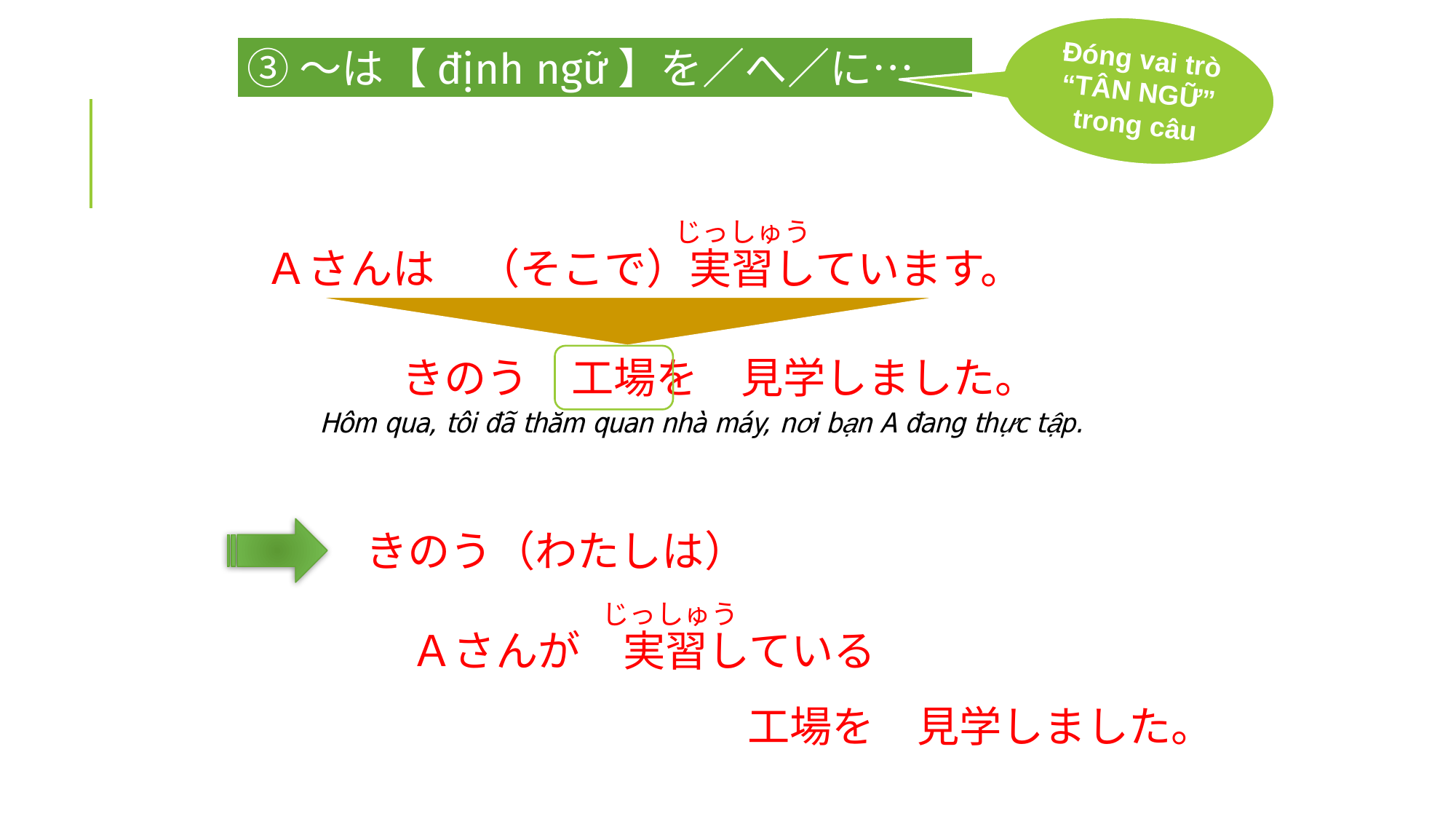

Đóng vai trò “TÂN NGỮ” trong câu
③～は【định ngữ】を／へ／に…
じっしゅう
Ａさんは　（そこで）実習しています。

きのう　工場を　見学しました。
Hôm qua, tôi đã thăm quan nhà máy, nơi bạn A đang thực tập.

きのう（わたしは）
じっしゅう
Ａさんが　実習している
工場を　見学しました。